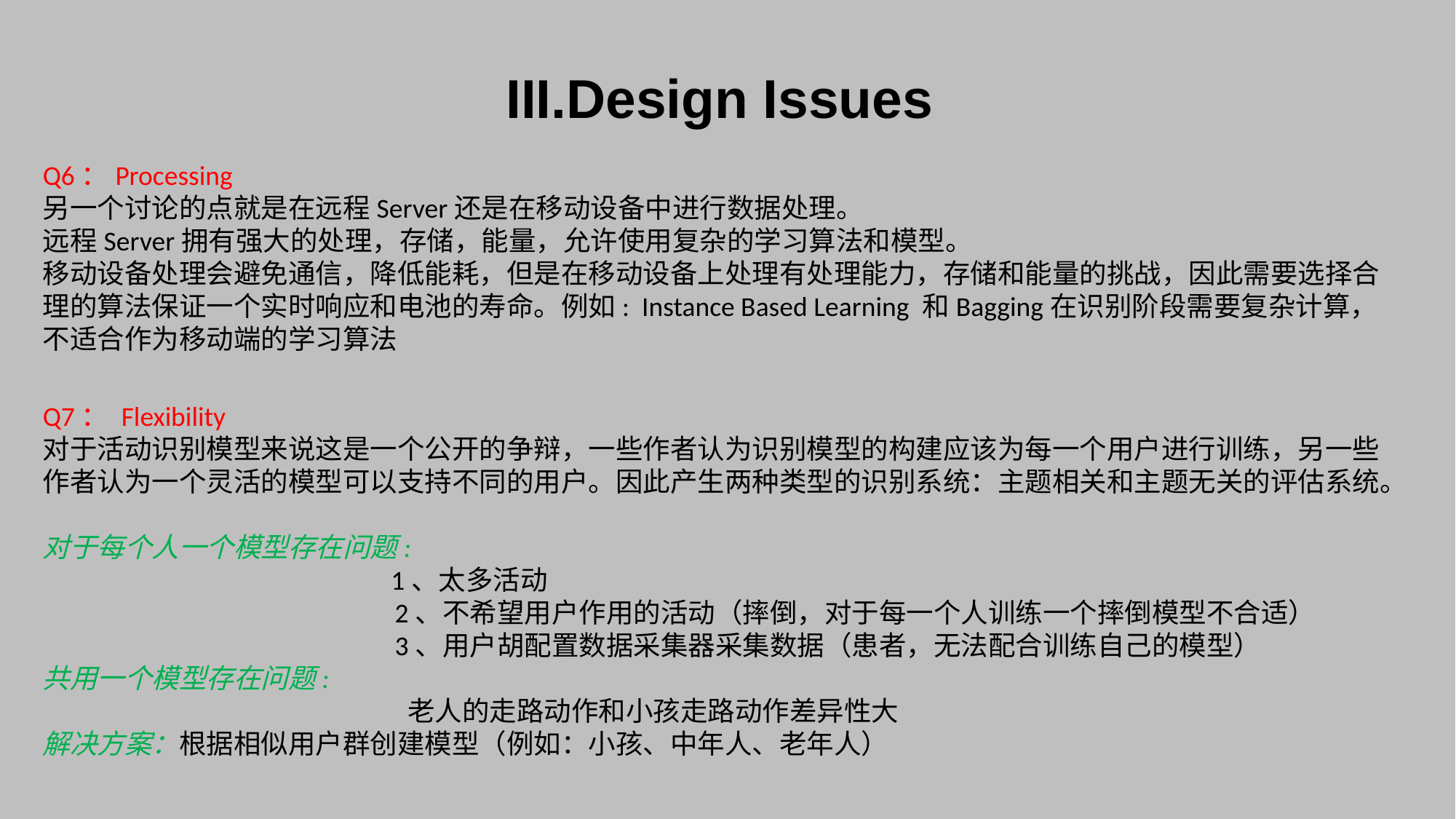

III.Design Issues
Q6：Processing
另一个讨论的点就是在远程Server还是在移动设备中进行数据处理。
远程Server拥有强大的处理，存储，能量，允许使用复杂的学习算法和模型。
移动设备处理会避免通信，降低能耗，但是在移动设备上处理有处理能力，存储和能量的挑战，因此需要选择合理的算法保证一个实时响应和电池的寿命。例如:  Instance Based Learning 和Bagging在识别阶段需要复杂计算，不适合作为移动端的学习算法
Q7： Flexibility
对于活动识别模型来说这是一个公开的争辩，一些作者认为识别模型的构建应该为每一个用户进行训练，另一些作者认为一个灵活的模型可以支持不同的用户。因此产生两种类型的识别系统：主题相关和主题无关的评估系统。

对于每个人一个模型存在问题:
		                     1、太多活动
			    2、不希望用户作用的活动（摔倒，对于每一个人训练一个摔倒模型不合适）
			    3、用户胡配置数据采集器采集数据（患者，无法配合训练自己的模型）
共用一个模型存在问题:
			     老人的走路动作和小孩走路动作差异性大
解决方案：根据相似用户群创建模型（例如：小孩、中年人、老年人）